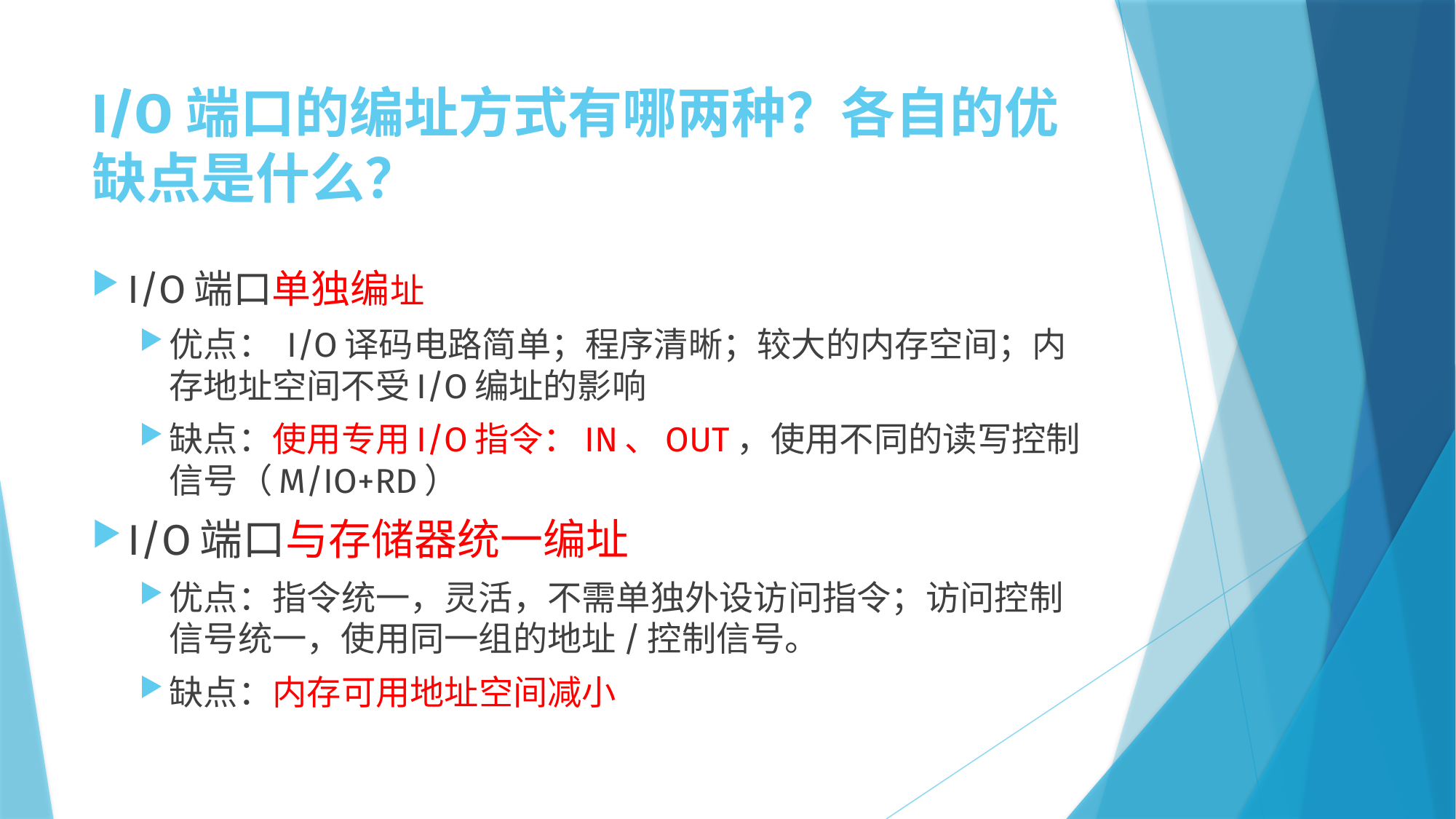

# I/O端口的编址方式有哪两种？各自的优缺点是什么？
I/O端口单独编址
优点： I/O译码电路简单；程序清晰；较大的内存空间；内存地址空间不受I/O编址的影响
缺点：使用专用I/O指令：IN、OUT，使用不同的读写控制信号（M/IO+RD）
I/O端口与存储器统一编址
优点：指令统一，灵活，不需单独外设访问指令；访问控制信号统一，使用同一组的地址/控制信号。
缺点：内存可用地址空间减小